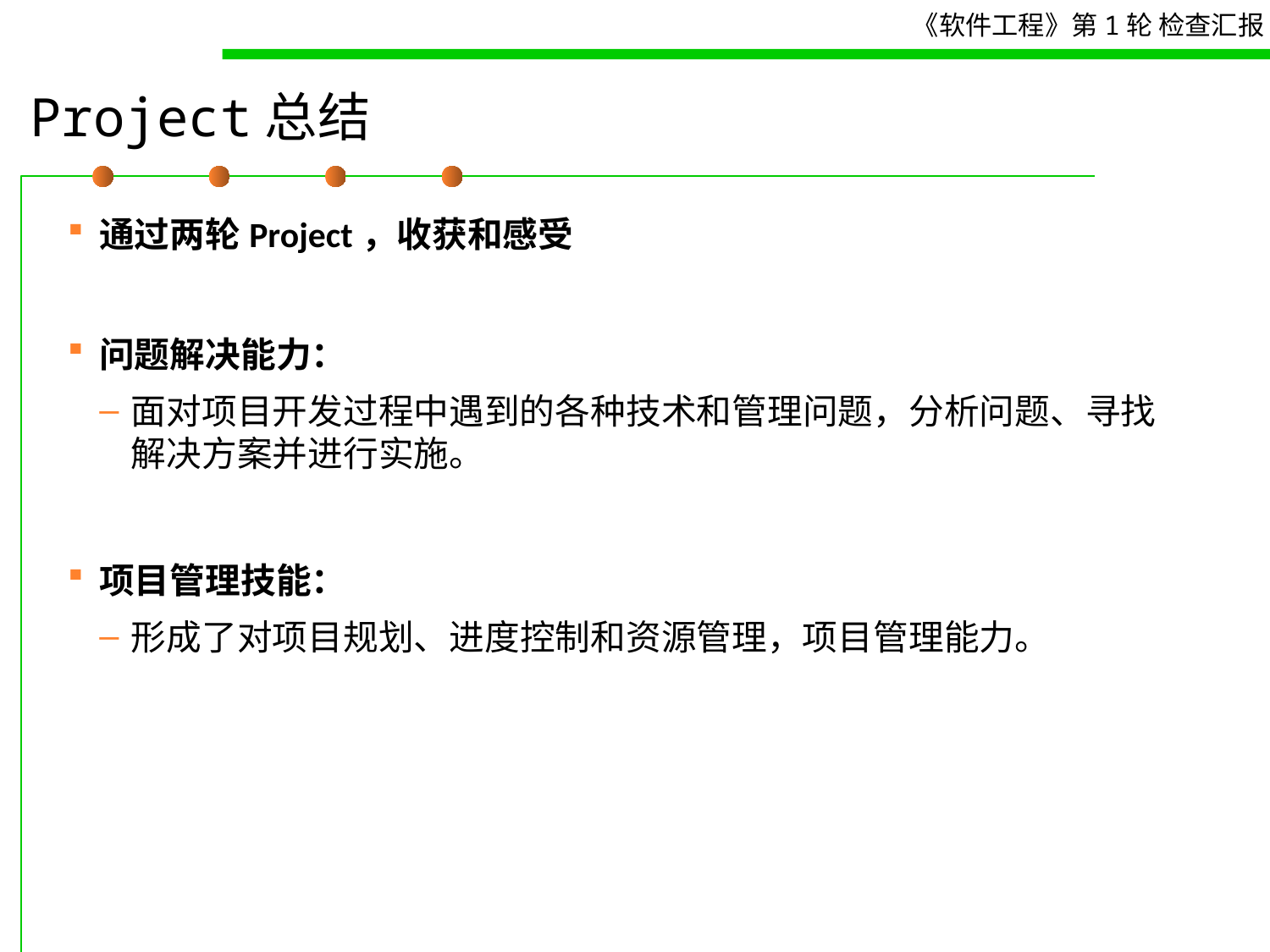

# Project总结
通过两轮Project，收获和感受

问题解决能力：
面对项目开发过程中遇到的各种技术和管理问题，分析问题、寻找解决方案并进行实施。

项目管理技能：
形成了对项目规划、进度控制和资源管理，项目管理能力。